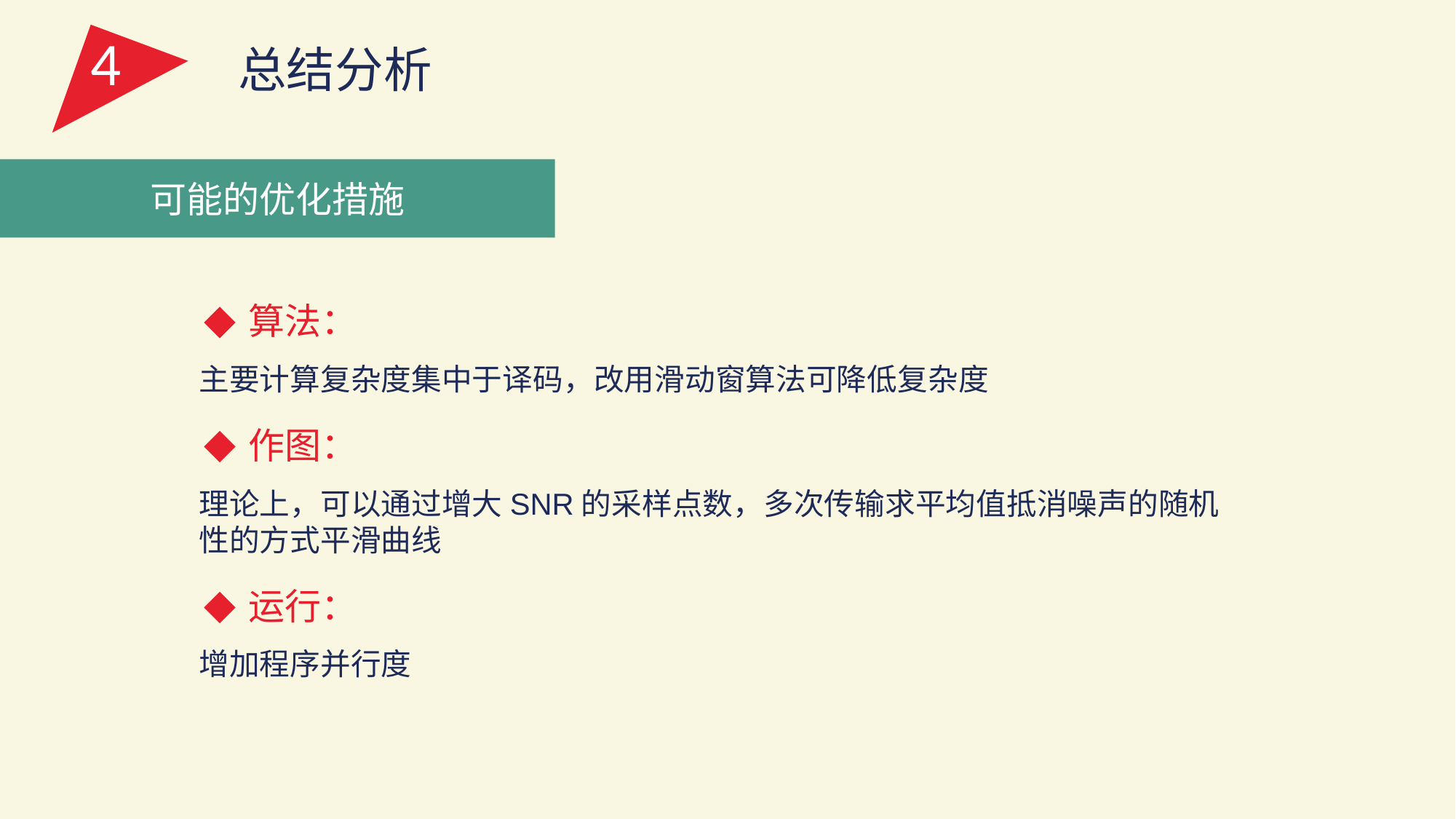

4

总结分析
可能的优化措施
     算法：

主要计算复杂度集中于译码，改用滑动窗算法可降低复杂度

     作图：

理论上，可以通过增大SNR的采样点数，多次传输求平均值抵消噪声的随机性的方式平滑曲线

     运行：

增加程序并行度